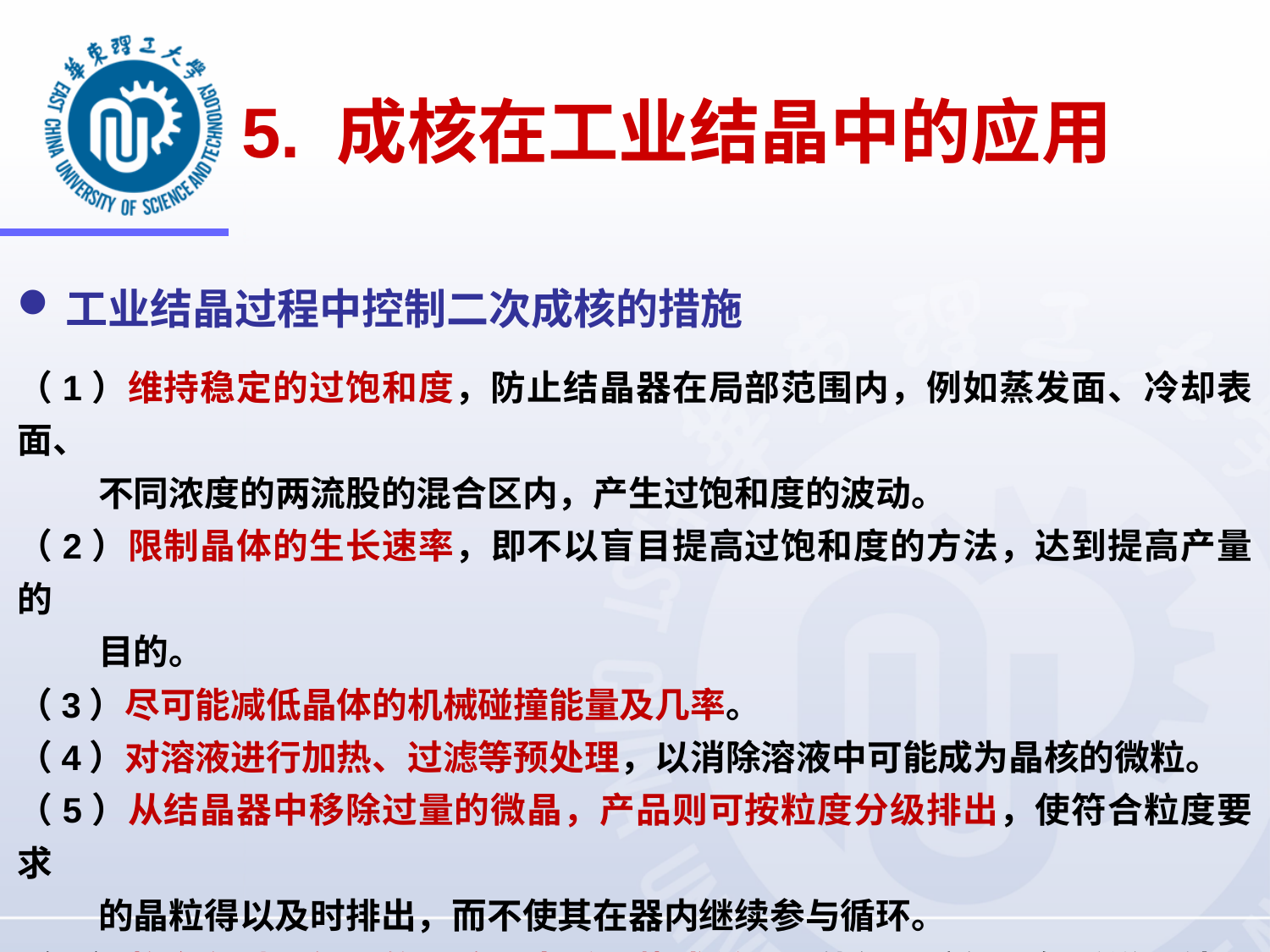

# 5. 成核在工业结晶中的应用
工业结晶过程中控制二次成核的措施
（1）维持稳定的过饱和度，防止结晶器在局部范围内，例如蒸发面、冷却表面、
         不同浓度的两流股的混合区内，产生过饱和度的波动。
（2）限制晶体的生长速率，即不以盲目提高过饱和度的方法，达到提高产量的
         目的。
（3）尽可能减低晶体的机械碰撞能量及几率。
（4）对溶液进行加热、过滤等预处理，以消除溶液中可能成为晶核的微粒。
（5）从结晶器中移除过量的微晶，产品则可按粒度分级排出，使符合粒度要求
         的晶粒得以及时排出，而不使其在器内继续参与循环。
（6）将含有过量细晶的母液取出后加热或稀释，使细晶溶解，然后送回结晶器。
（7）调节原料溶液的pH值或加入某些具有选择性的添加剂以改变成核速率。